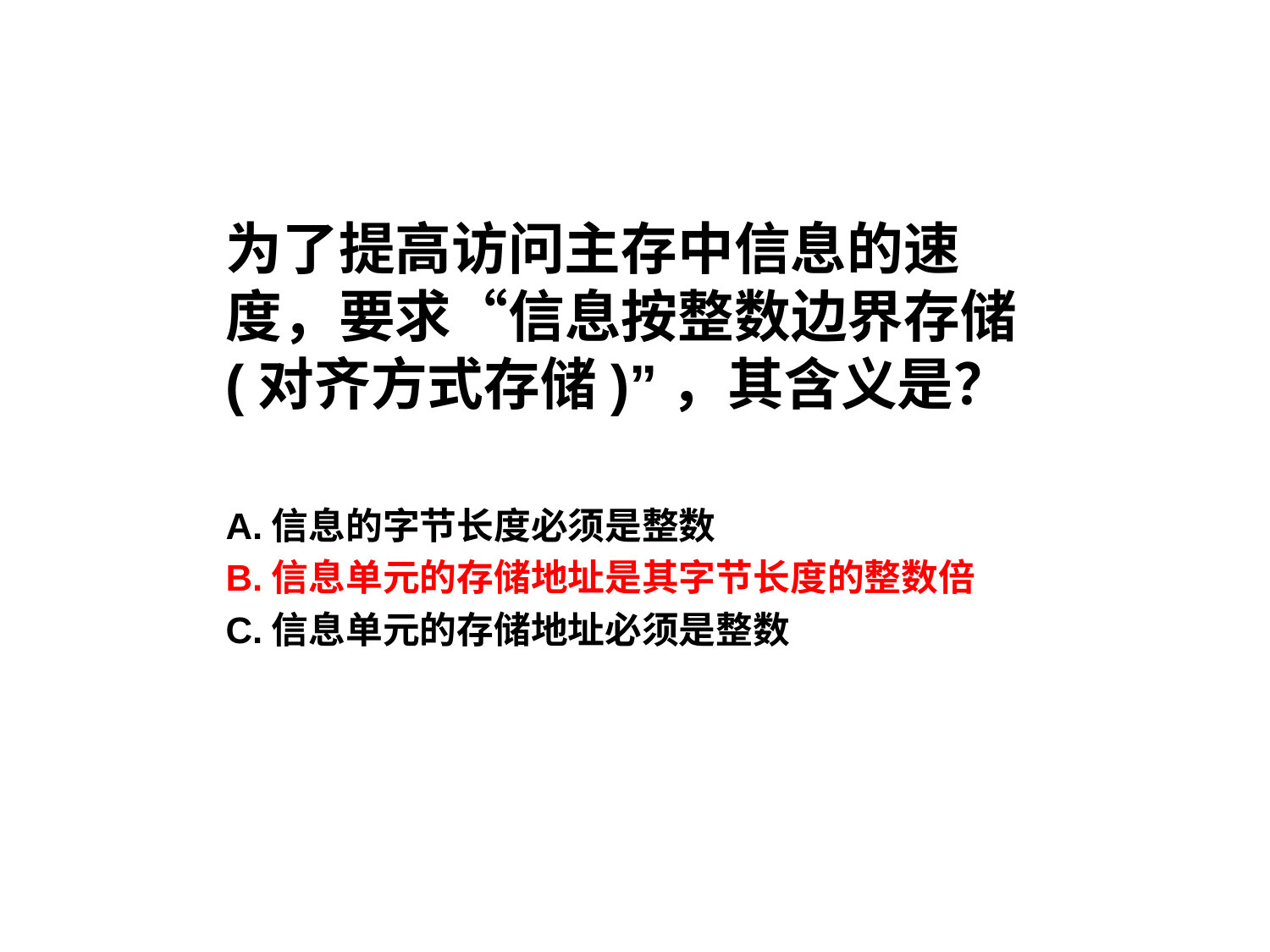

为了提高访问主存中信息的速度，要求“信息按整数边界存储(对齐方式存储)”，其含义是？

A.信息的字节长度必须是整数
B.信息单元的存储地址是其字节长度的整数倍
C.信息单元的存储地址必须是整数